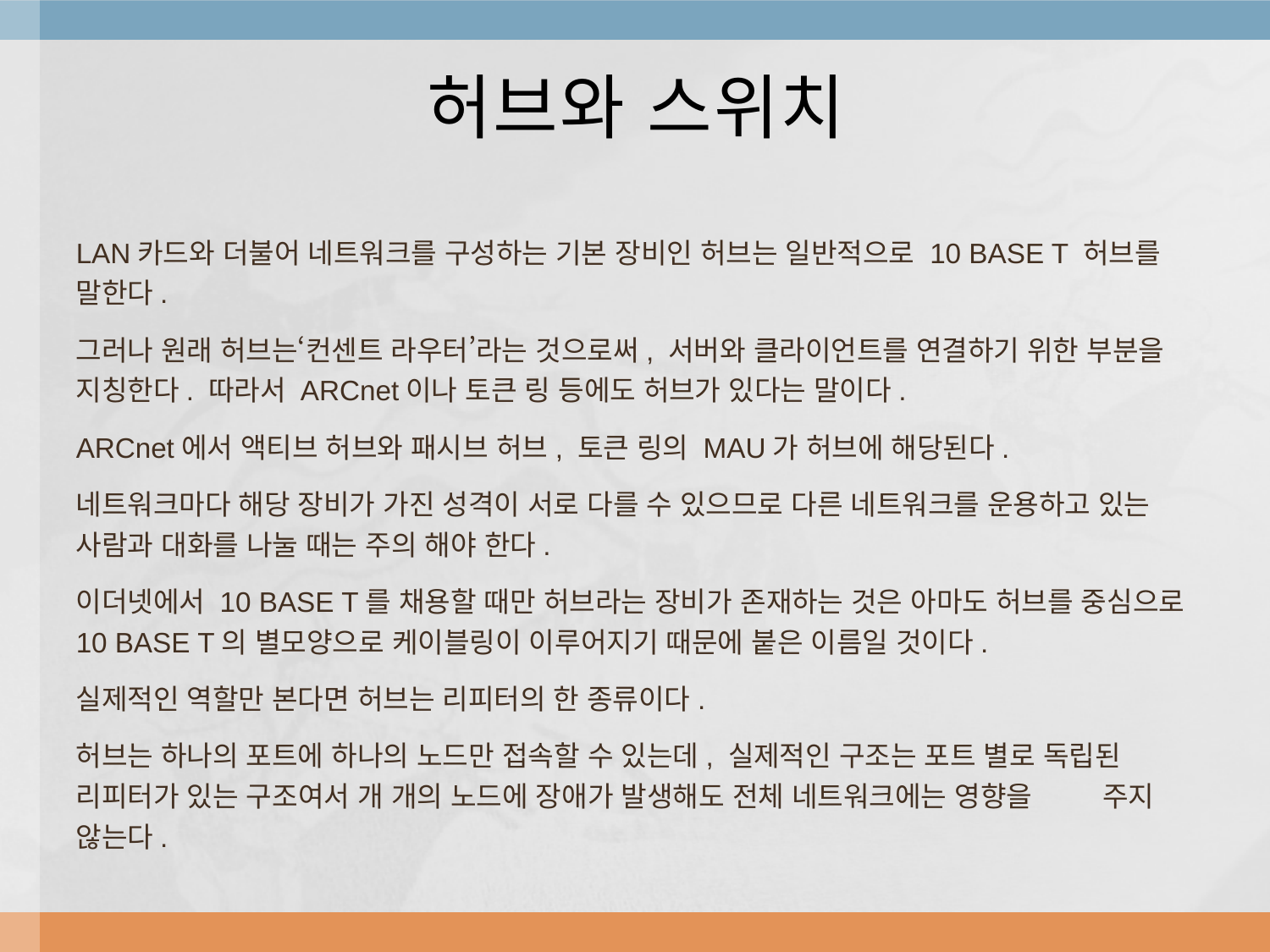

# 허브와 스위치
LAN카드와 더불어 네트워크를 구성하는 기본 장비인 허브는 일반적으로 10 BASE T 허브를 말한다.
그러나 원래 허브는‘컨센트 라우터’라는 것으로써, 서버와 클라이언트를 연결하기 위한 부분을 지칭한다. 따라서 ARCnet이나 토큰 링 등에도 허브가 있다는 말이다.
ARCnet에서 액티브 허브와 패시브 허브, 토큰 링의 MAU가 허브에 해당된다.
네트워크마다 해당 장비가 가진 성격이 서로 다를 수 있으므로 다른 네트워크를 운용하고 있는 사람과 대화를 나눌 때는 주의 해야 한다.
이더넷에서 10 BASE T를 채용할 때만 허브라는 장비가 존재하는 것은 아마도 허브를 중심으로 10 BASE T의 별모양으로 케이블링이 이루어지기 때문에 붙은 이름일 것이다.
실제적인 역할만 본다면 허브는 리피터의 한 종류이다.
허브는 하나의 포트에 하나의 노드만 접속할 수 있는데, 실제적인 구조는 포트 별로 독립된 리피터가 있는 구조여서 개 개의 노드에 장애가 발생해도 전체 네트워크에는 영향을         주지 않는다.